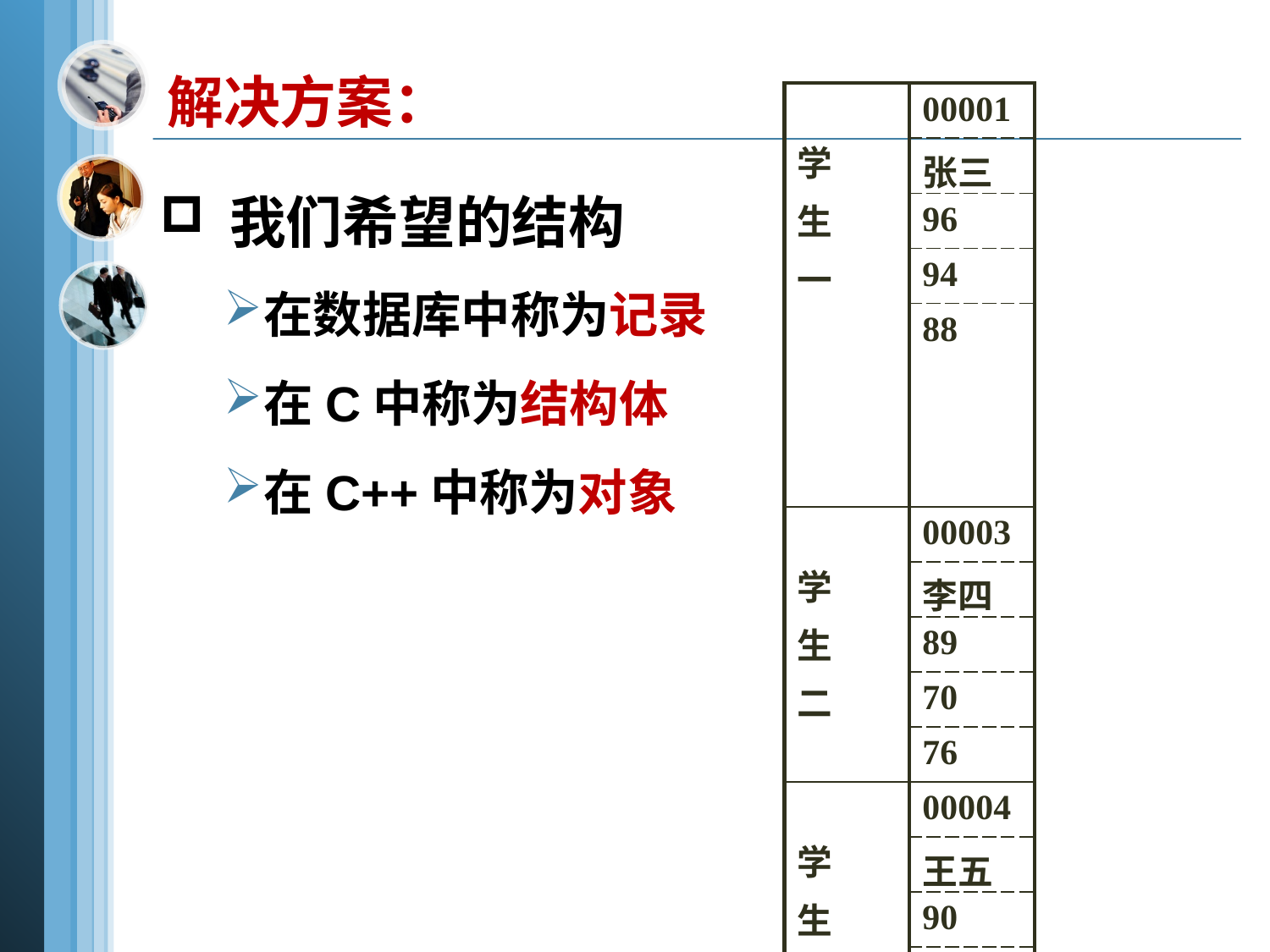

解决方案：
| 学 生 一 | 00001 |
| --- | --- |
|  | 张三 |
|  | 96 |
|  | 94 |
|  | 88 |
| 学 生 二 | 00003 |
|  | 李四 |
|  | 89 |
|  | 70 |
|  | 76 |
| 学 生 三 | 00004 |
|  | 王五 |
|  | 90 |
|  | 87 |
|  | 78 |
 我们希望的结构
在数据库中称为记录
在C中称为结构体
在C++中称为对象